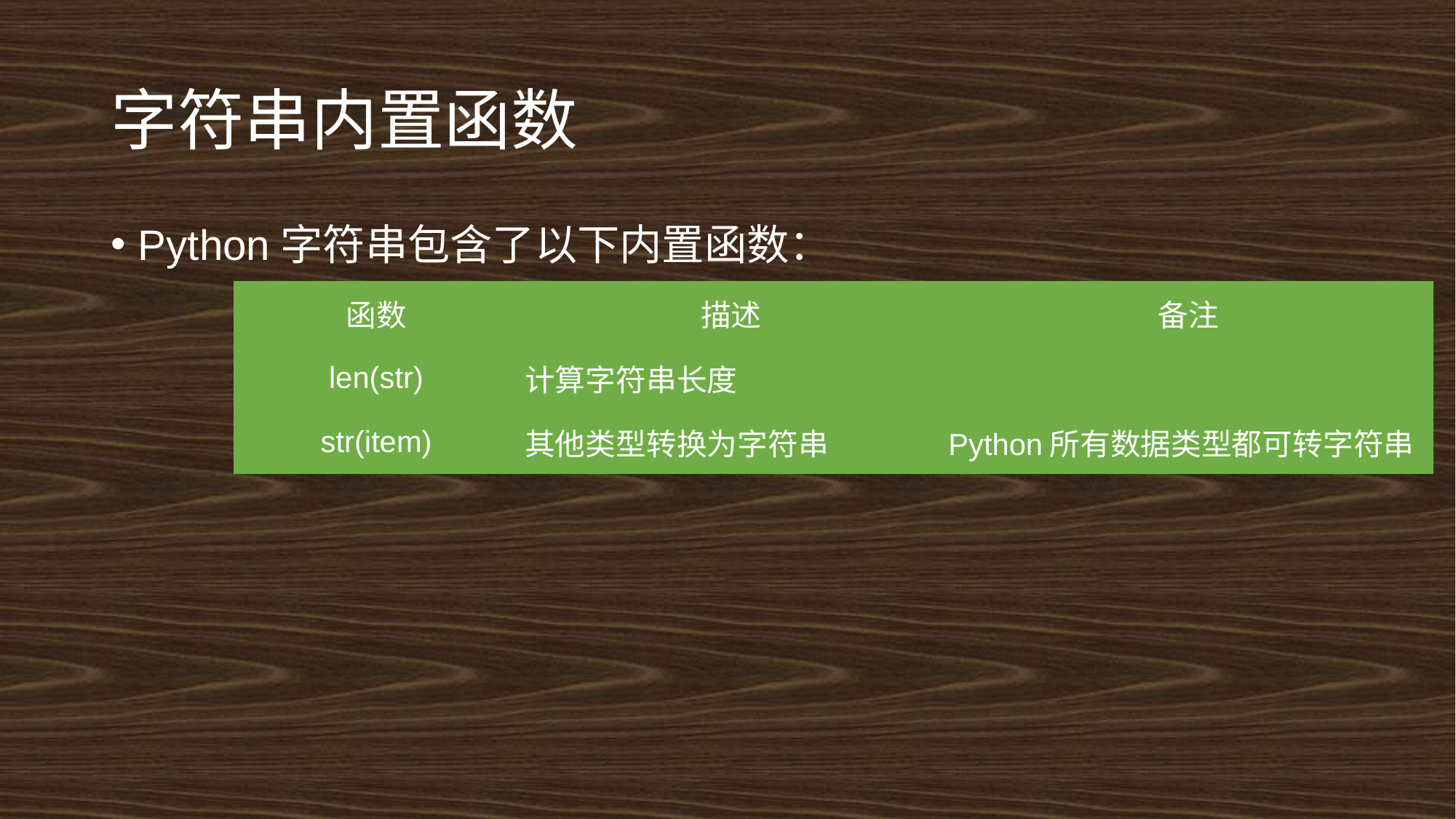

# 字符串内置函数
Python字符串包含了以下内置函数：

| 函数 | 描述 | 备注 |
| --- | --- | --- |
| len(str) | 计算字符串长度 |  |
| str(item) | 其他类型转换为字符串 | Python所有数据类型都可转字符串 |